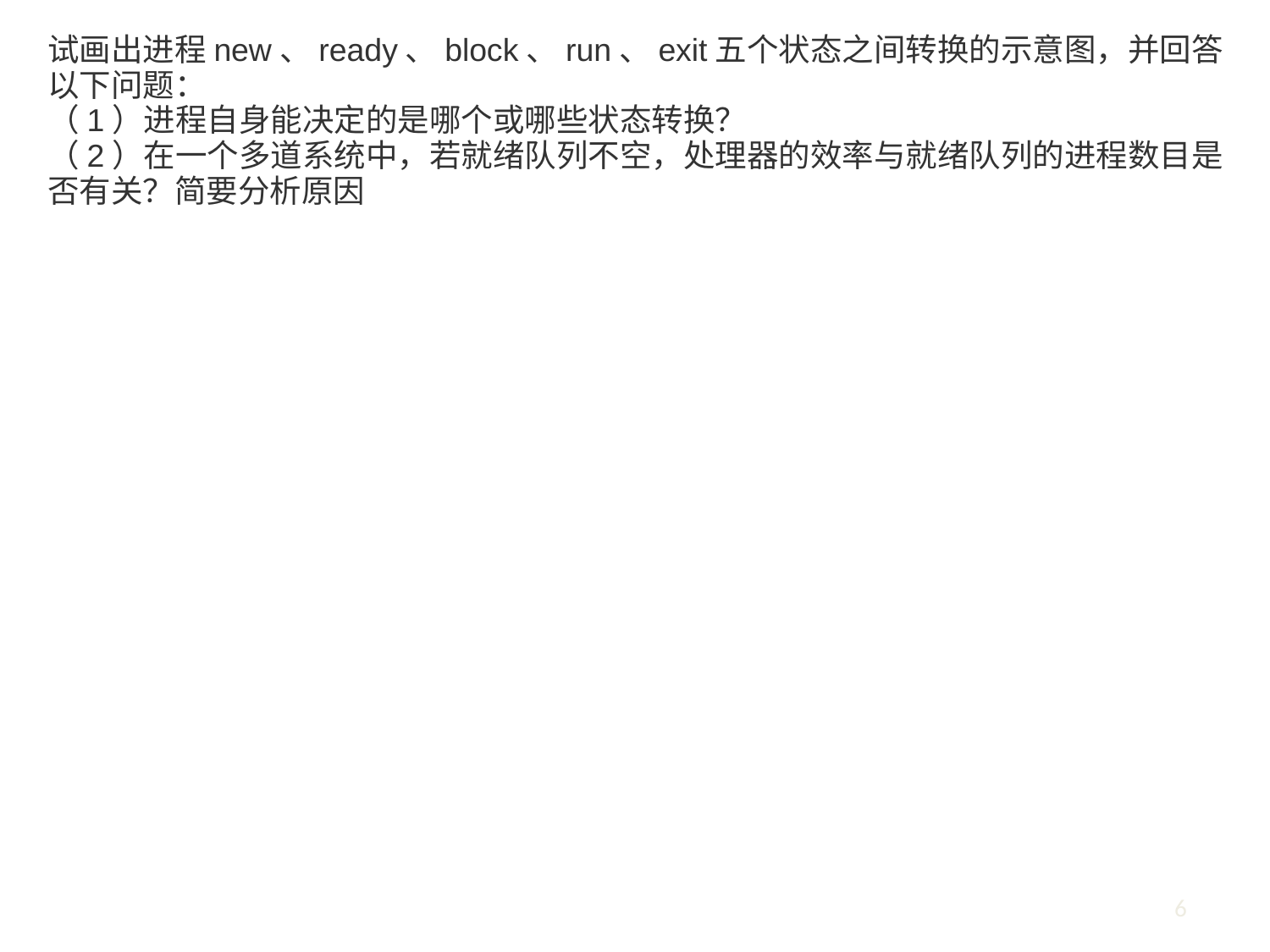

试画出进程new、ready、block、run、exit五个状态之间转换的示意图，并回答以下问题：
（1）进程自身能决定的是哪个或哪些状态转换？
（2）在一个多道系统中，若就绪队列不空，处理器的效率与就绪队列的进程数目是否有关？简要分析原因
6